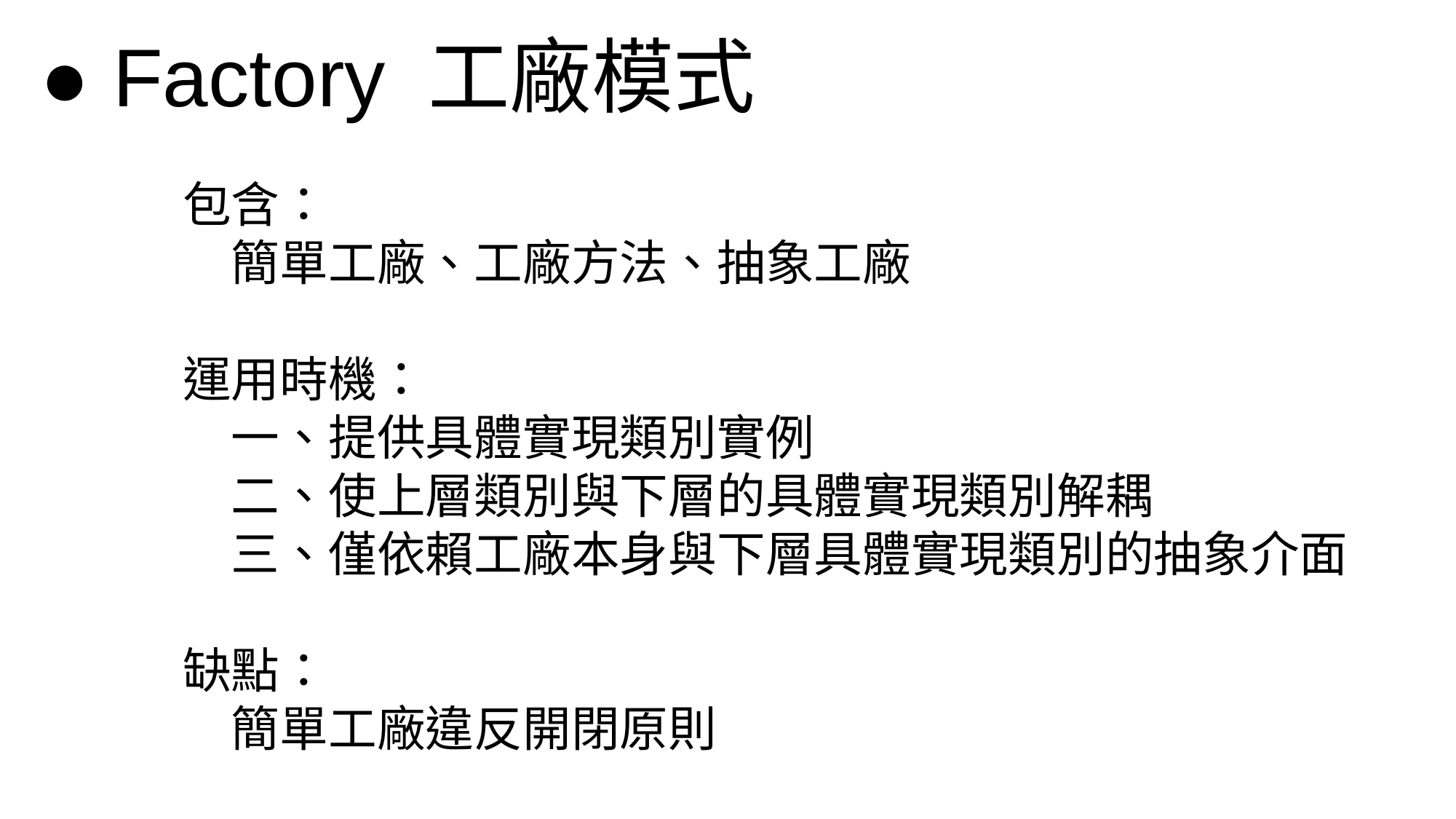

● Factory 工廠模式
包含：
　簡單工廠、工廠方法、抽象工廠

運用時機：
　一、提供具體實現類別實例
　二、使上層類別與下層的具體實現類別解耦
　三、僅依賴工廠本身與下層具體實現類別的抽象介面

缺點：
　簡單工廠違反開閉原則